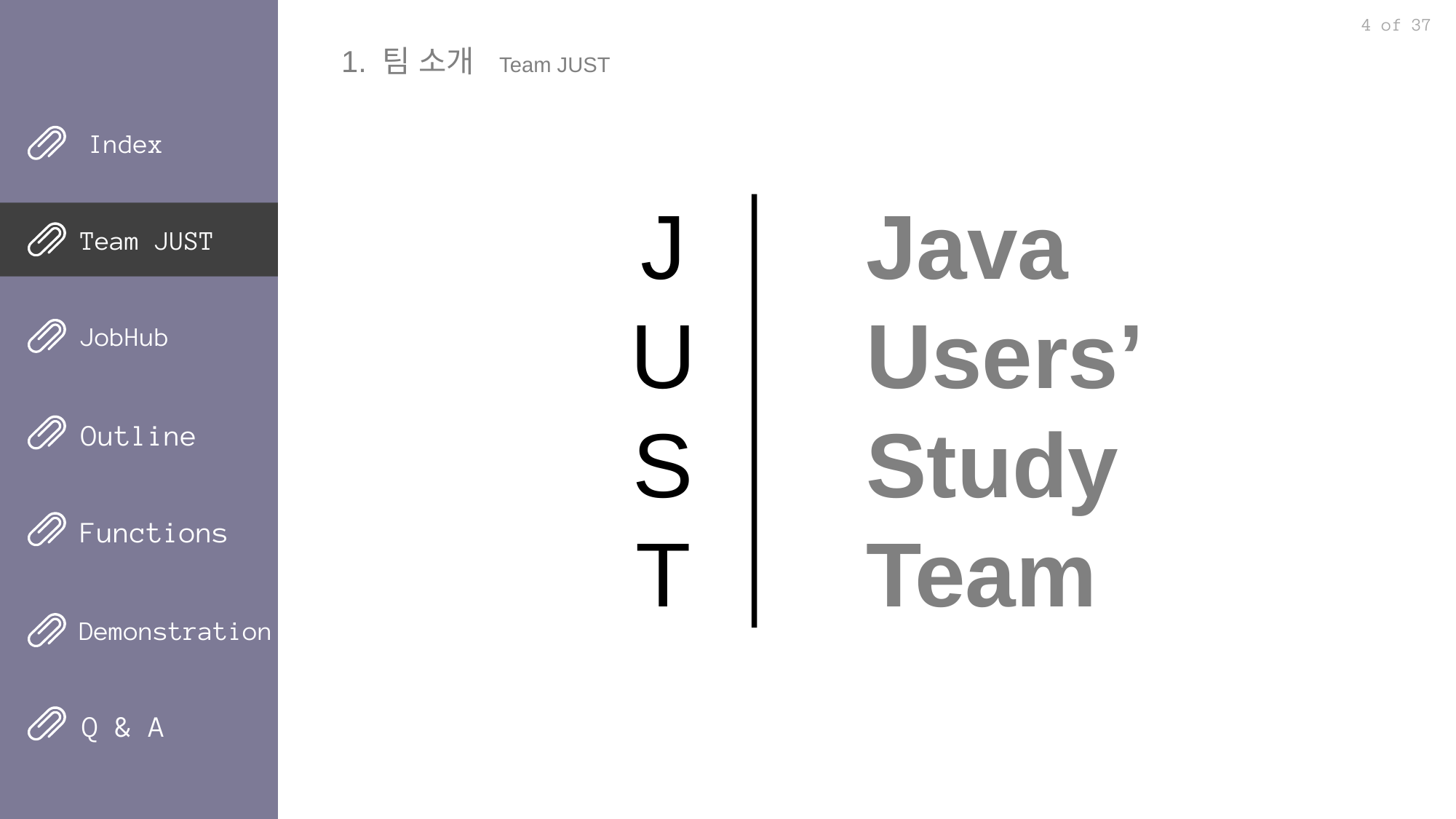

4 of 37
1. 팀 소개  Team JUST
Index

Java
Users’
Study
Team
J
U
S
T

Team JUST

JobHub

Outline

Functions

Demonstration

Q & A